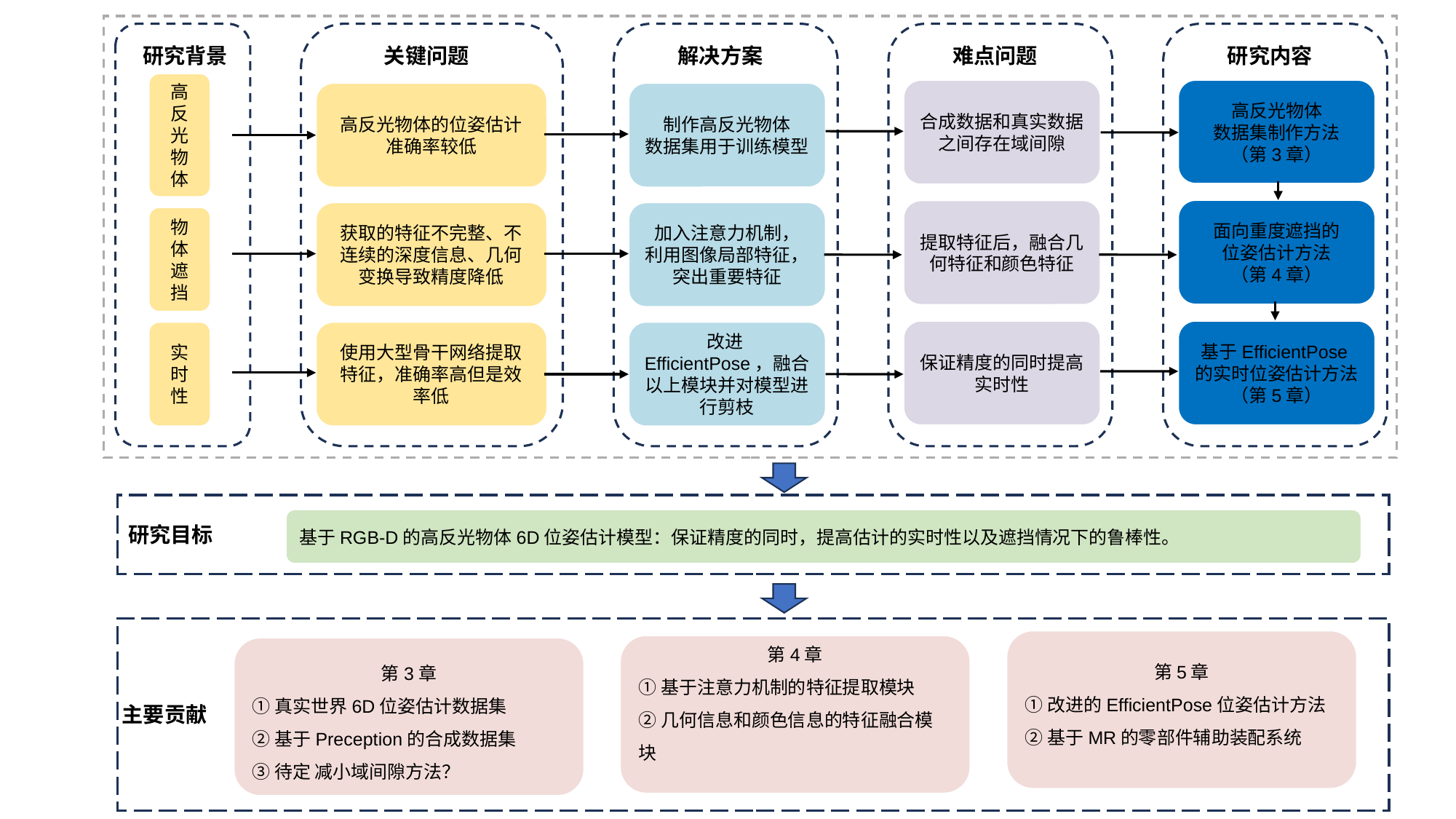

研究背景
高反光物体
物体遮挡
实时性

关键问题
高反光物体的位姿估计准确率较低
获取的特征不完整、不连续的深度信息、几何变换导致精度降低
使用大型骨干网络提取特征，准确率高但是效率低

解决方案
制作高反光物体
数据集用于训练模型
加入注意力机制，
利用图像局部特征，突出重要特征
改进EfficientPose，融合以上模块并对模型进行剪枝

难点问题
合成数据和真实数据之间存在域间隙
提取特征后，融合几何特征和颜色特征
保证精度的同时提高实时性

研究内容

高反光物体
数据集制作方法
（第3章）

面向重度遮挡的
位姿估计方法
（第4章）
基于EfficientPose的实时位姿估计方法
（第5章）

基于RGB-D的高反光物体6D位姿估计模型：保证精度的同时，提高估计的实时性以及遮挡情况下的鲁棒性。
研究目标

第5章
①改进的EfficientPose位姿估计方法
②基于MR的零部件辅助装配系统

第4章
①基于注意力机制的特征提取模块
②几何信息和颜色信息的特征融合模块

第3章
①真实世界6D位姿估计数据集
②基于Preception的合成数据集
③待定 减小域间隙方法？
主要贡献